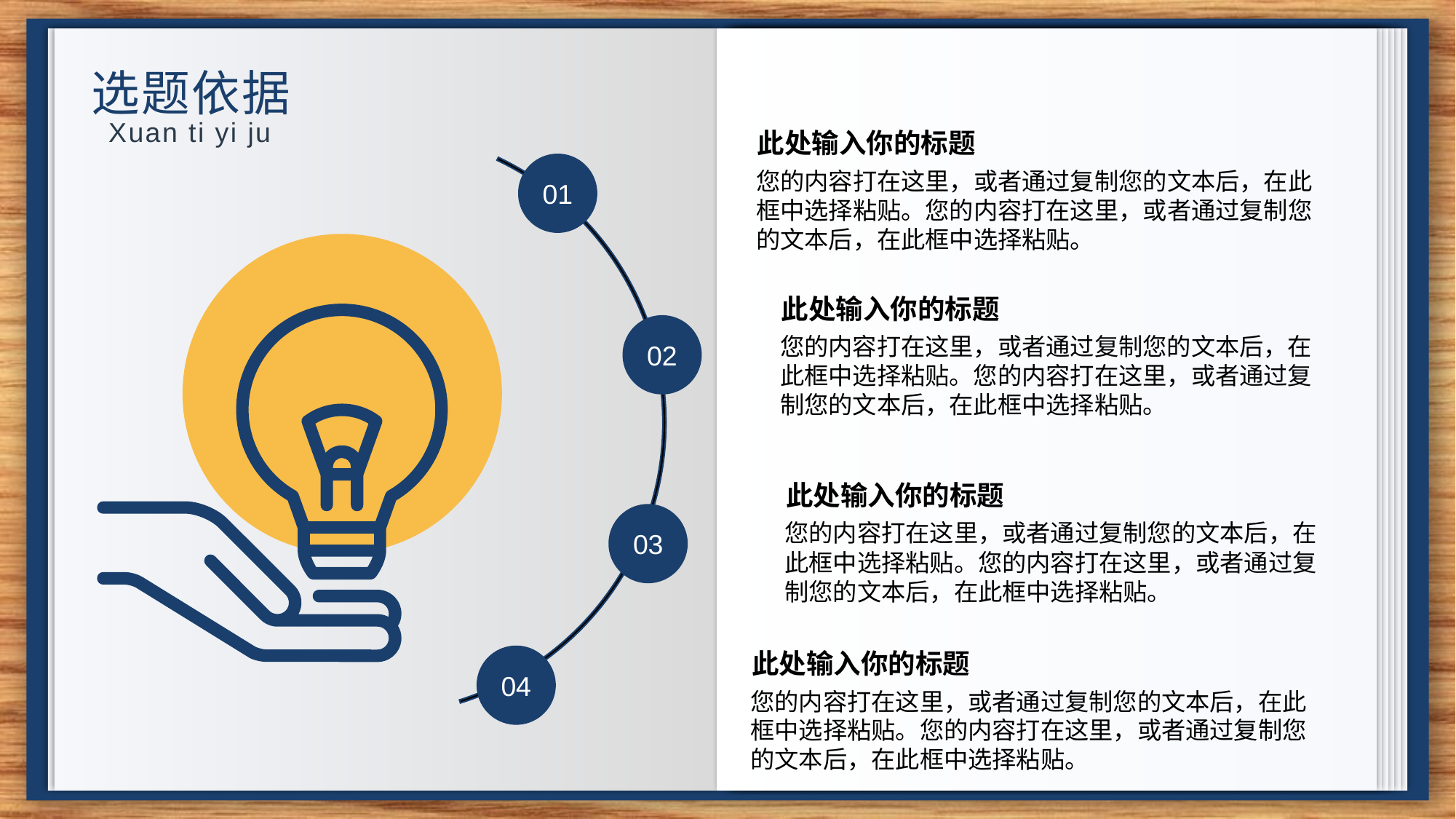

选题依据
Xuan ti yi ju
此处输入你的标题

01
您的内容打在这里，或者通过复制您的文本后，在此框中选择粘贴。您的内容打在这里，或者通过复制您的文本后，在此框中选择粘贴。

此处输入你的标题

02
您的内容打在这里，或者通过复制您的文本后，在此框中选择粘贴。您的内容打在这里，或者通过复制您的文本后，在此框中选择粘贴。
此处输入你的标题
03
您的内容打在这里，或者通过复制您的文本后，在此框中选择粘贴。您的内容打在这里，或者通过复制您的文本后，在此框中选择粘贴。
此处输入你的标题
04
您的内容打在这里，或者通过复制您的文本后，在此框中选择粘贴。您的内容打在这里，或者通过复制您的文本后，在此框中选择粘贴。